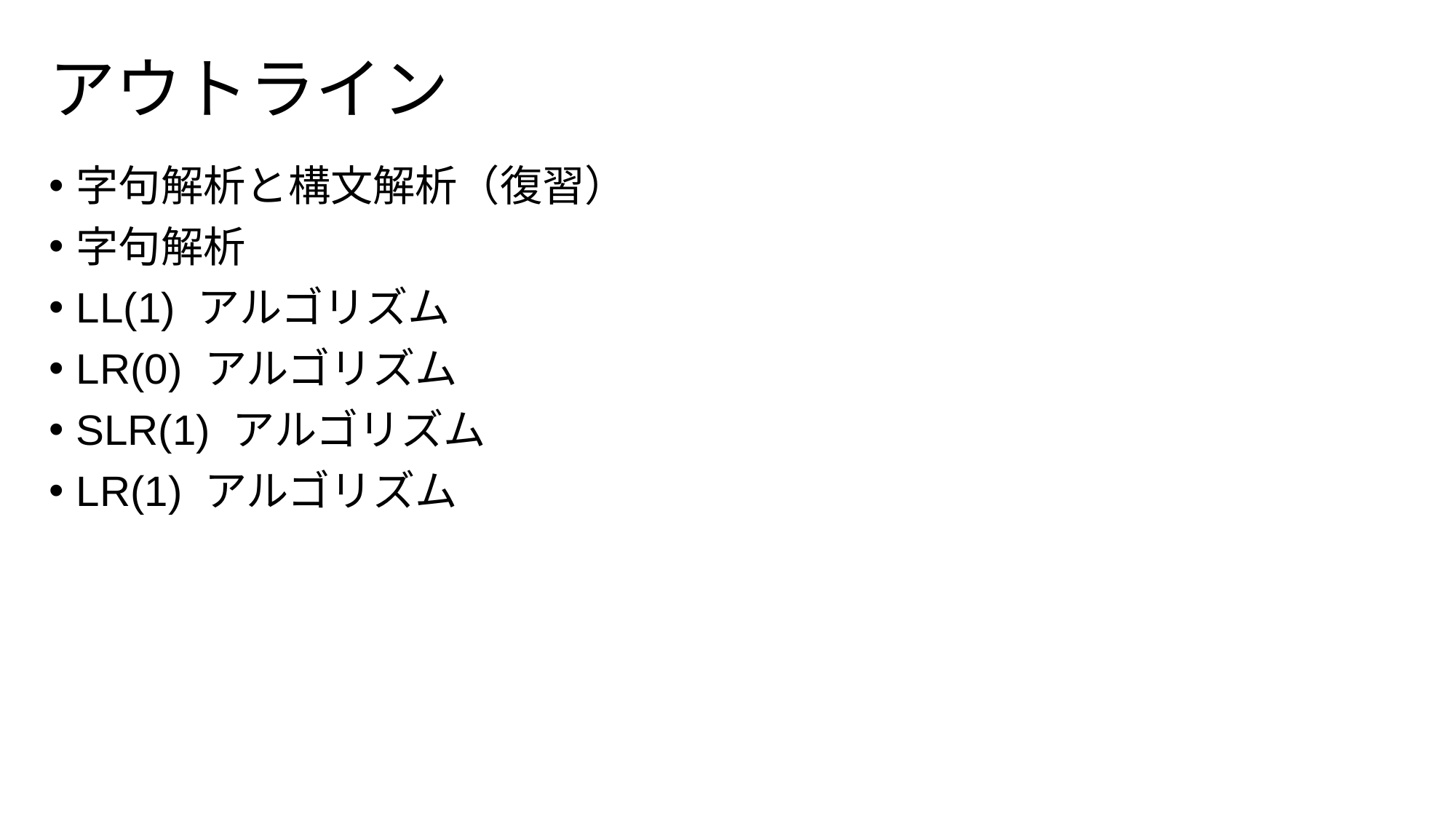

# アウトライン
字句解析と構文解析（復習）
字句解析
LL(1) アルゴリズム
LR(0) アルゴリズム
SLR(1) アルゴリズム
LR(1) アルゴリズム